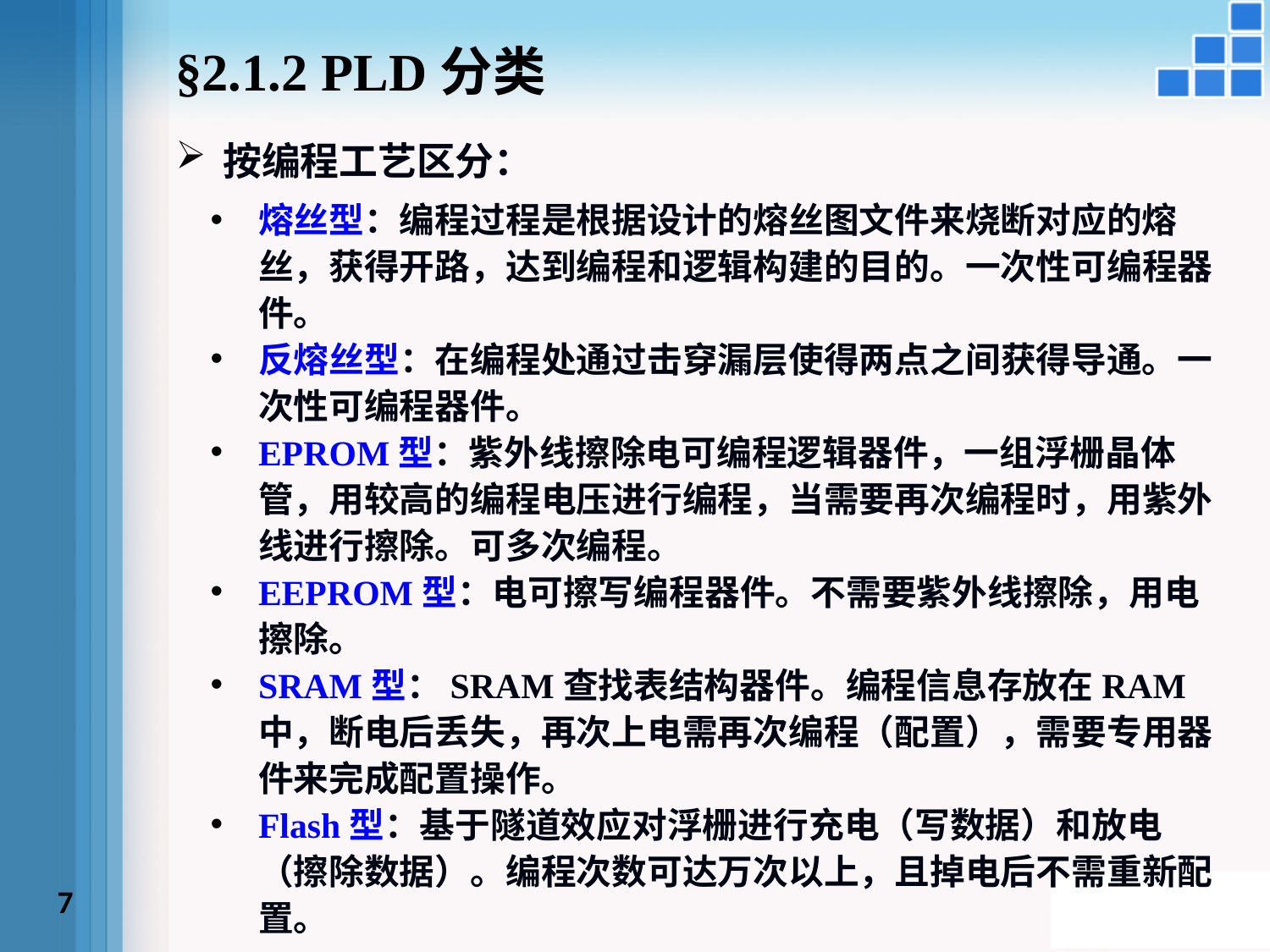

§2.1.2 PLD分类
按编程工艺区分：
熔丝型：编程过程是根据设计的熔丝图文件来烧断对应的熔丝，获得开路，达到编程和逻辑构建的目的。一次性可编程器件。
反熔丝型：在编程处通过击穿漏层使得两点之间获得导通。一次性可编程器件。
EPROM型：紫外线擦除电可编程逻辑器件，一组浮栅晶体管，用较高的编程电压进行编程，当需要再次编程时，用紫外线进行擦除。可多次编程。
EEPROM型：电可擦写编程器件。不需要紫外线擦除，用电擦除。
SRAM型：SRAM查找表结构器件。编程信息存放在RAM中，断电后丢失，再次上电需再次编程（配置），需要专用器件来完成配置操作。
Flash型：基于隧道效应对浮栅进行充电（写数据）和放电（擦除数据）。编程次数可达万次以上，且掉电后不需重新配置。

7